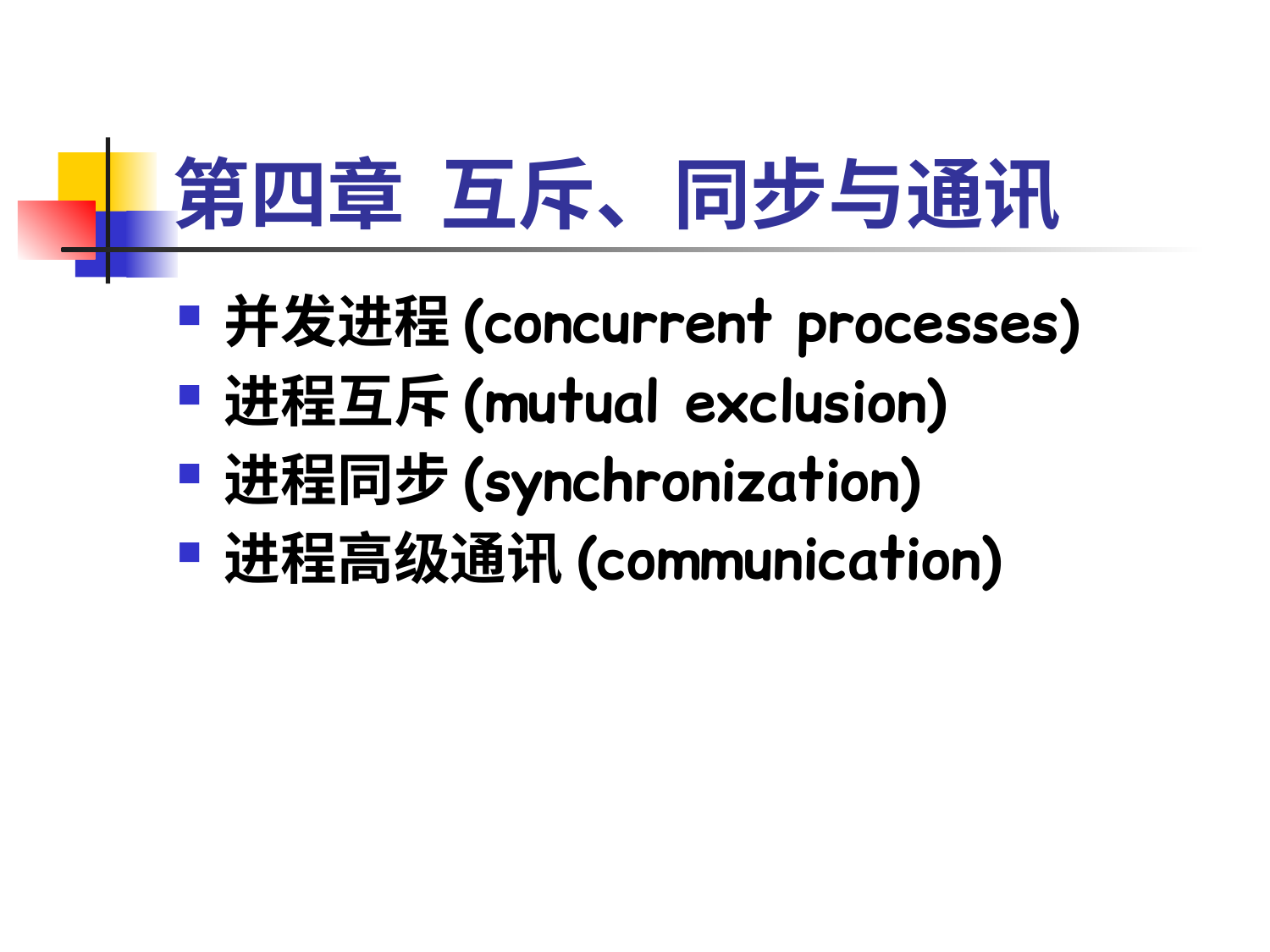

# 第四章  互斥、同步与通讯
并发进程(concurrent processes)
进程互斥(mutual exclusion)
进程同步(synchronization)
进程高级通讯(communication)